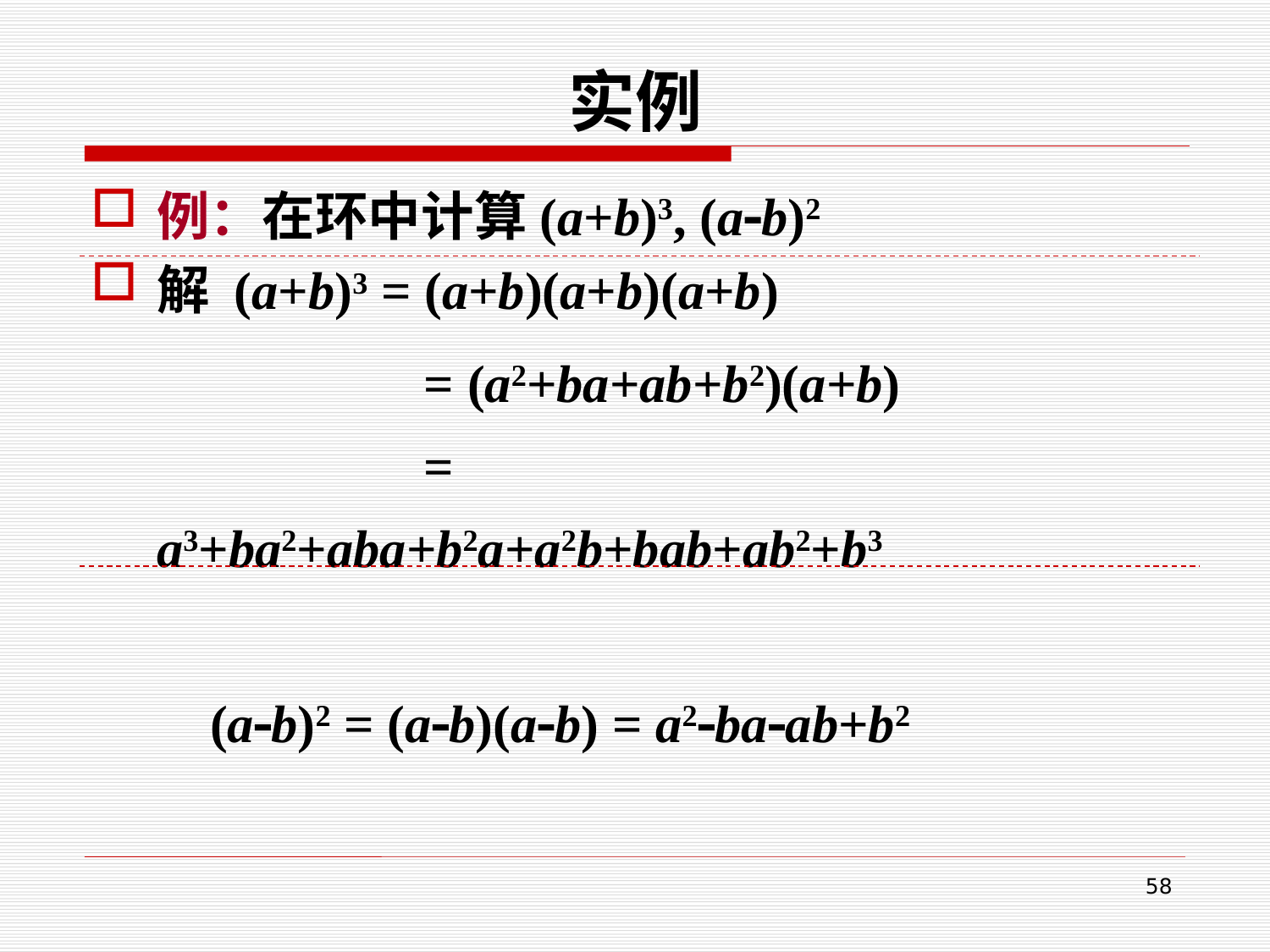

# 实例
例：在环中计算(a+b)3, (a−b)2
解 (a+b)3 = (a+b)(a+b)(a+b)
			 = (a2+ba+ab+b2)(a+b)
		 = a3+ba2+aba+b2a+a2b+bab+ab2+b3
    (a−b)2 = (a−b)(a−b) = a2−ba−ab+b2

58